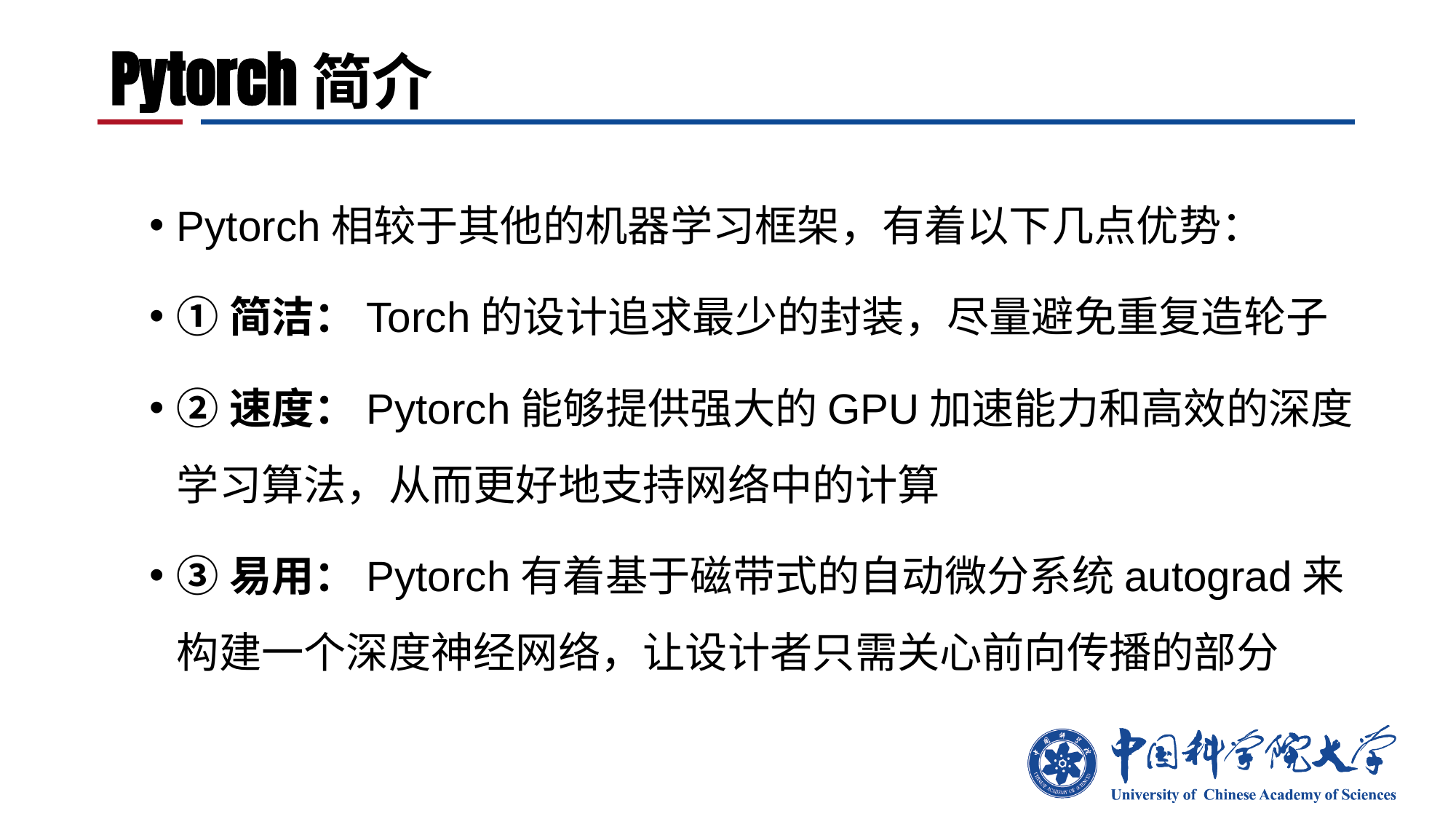

# Pytorch简介
Pytorch相较于其他的机器学习框架，有着以下几点优势：
①简洁：Torch的设计追求最少的封装，尽量避免重复造轮子
②速度：Pytorch能够提供强大的GPU加速能力和高效的深度学习算法，从而更好地支持网络中的计算
③易用：Pytorch有着基于磁带式的自动微分系统autograd来构建一个深度神经网络，让设计者只需关心前向传播的部分